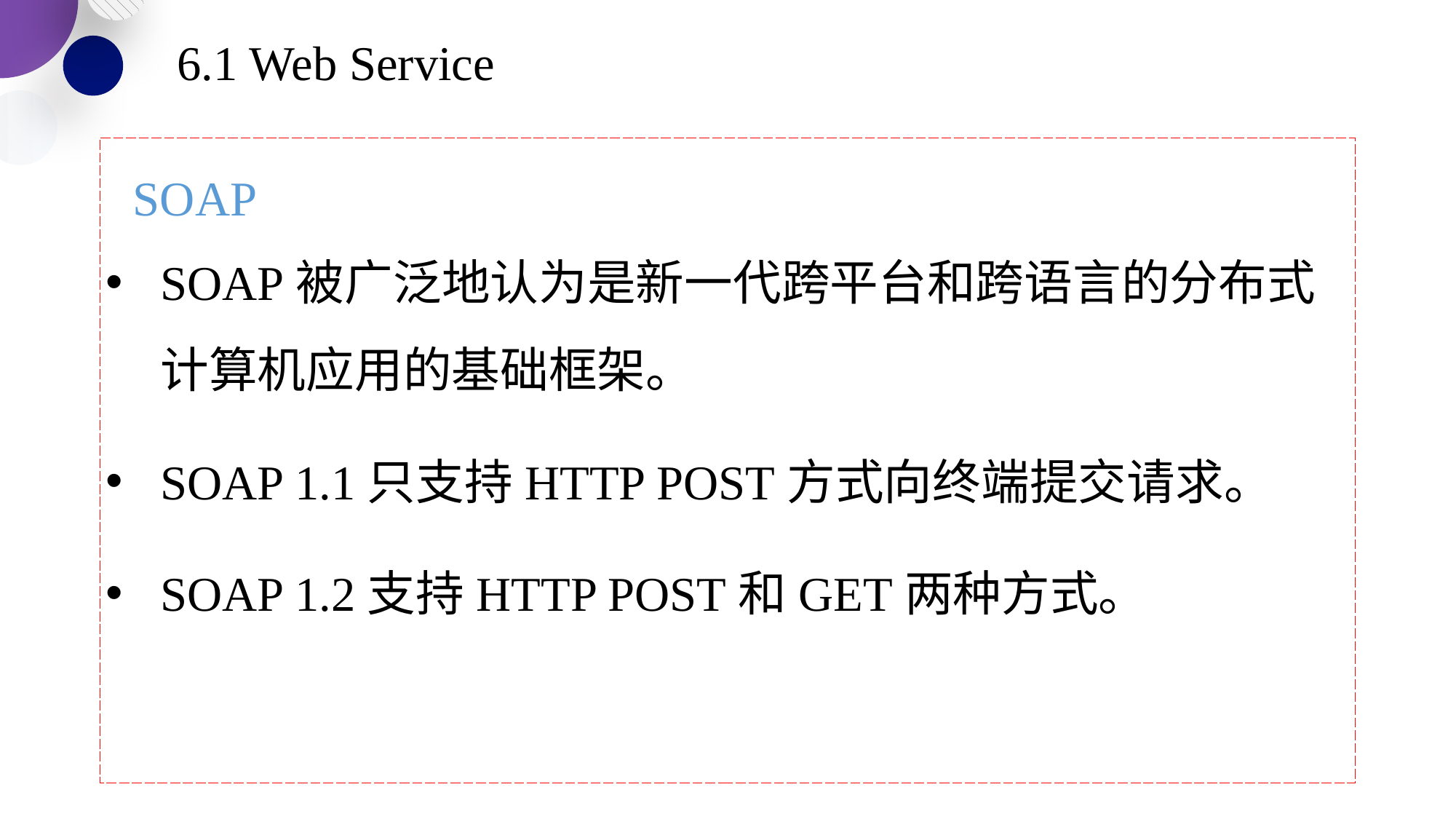

6.1 Web Service

SOAP被广泛地认为是新一代跨平台和跨语言的分布式计算机应用的基础框架。
SOAP 1.1只支持HTTP POST方式向终端提交请求。
SOAP 1.2支持HTTP POST和GET两种方式。
# SOAP